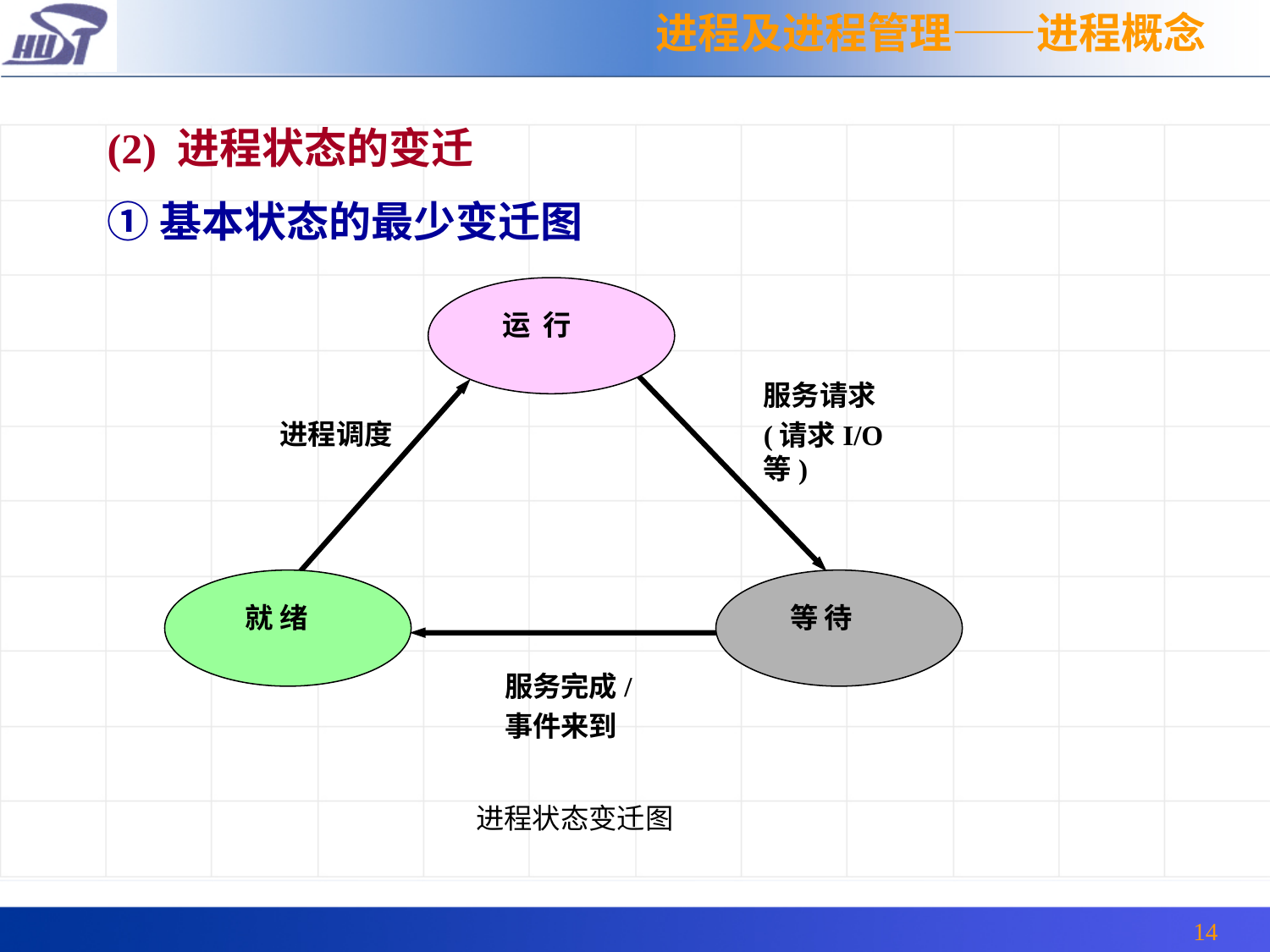

进程及进程管理——进程概念
(2) 进程状态的变迁
①基本状态的最少变迁图
   运  行

服务请求
(请求I/O等)

进程调度
    就 绪
   等 待

服务完成/
事件来到
进程状态变迁图
14